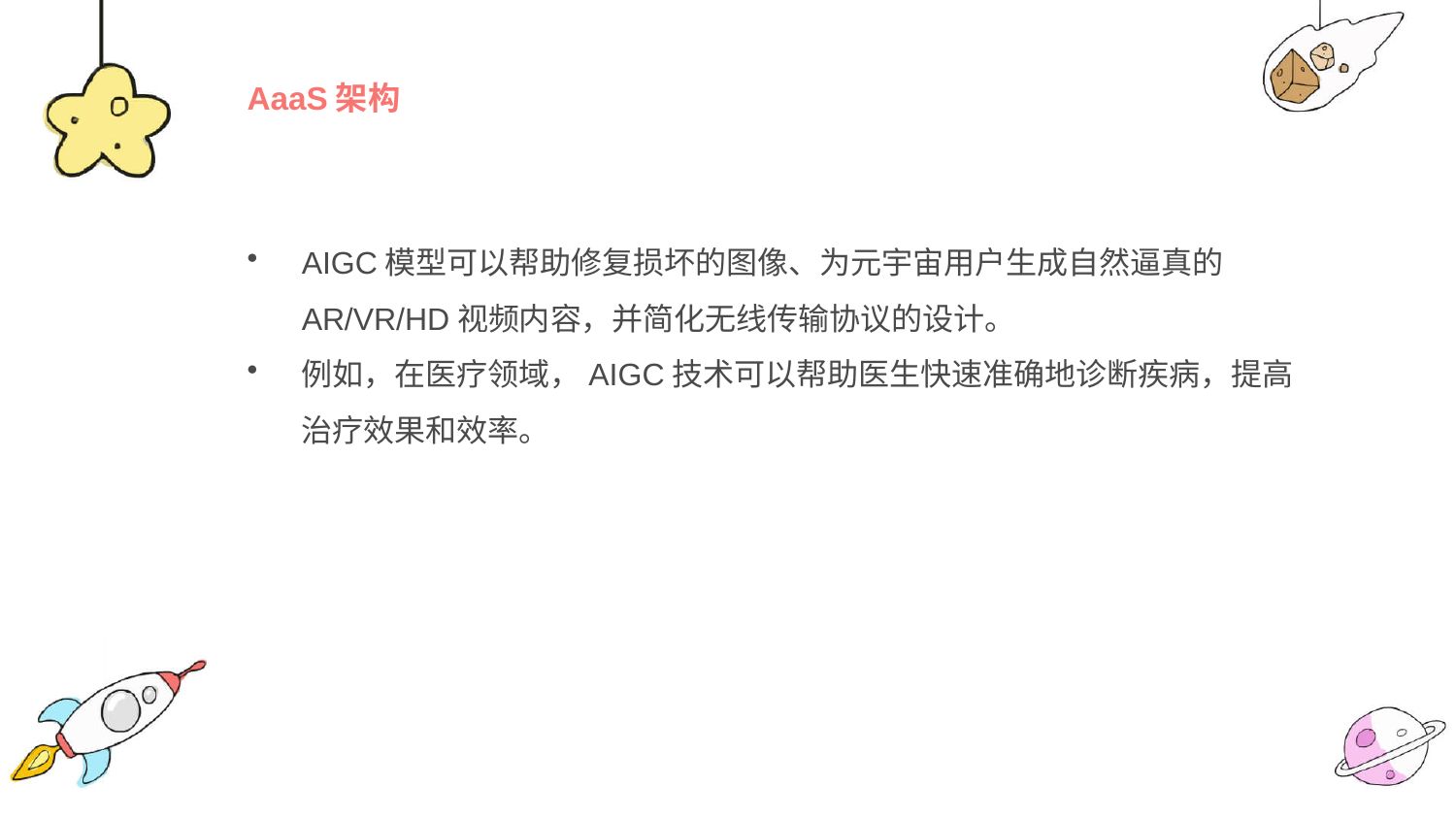

AaaS架构
AIGC模型可以帮助修复损坏的图像、为元宇宙用户生成自然逼真的AR/VR/HD视频内容，并简化无线传输协议的设计。
例如，在医疗领域，AIGC技术可以帮助医生快速准确地诊断疾病，提高治疗效果和效率。